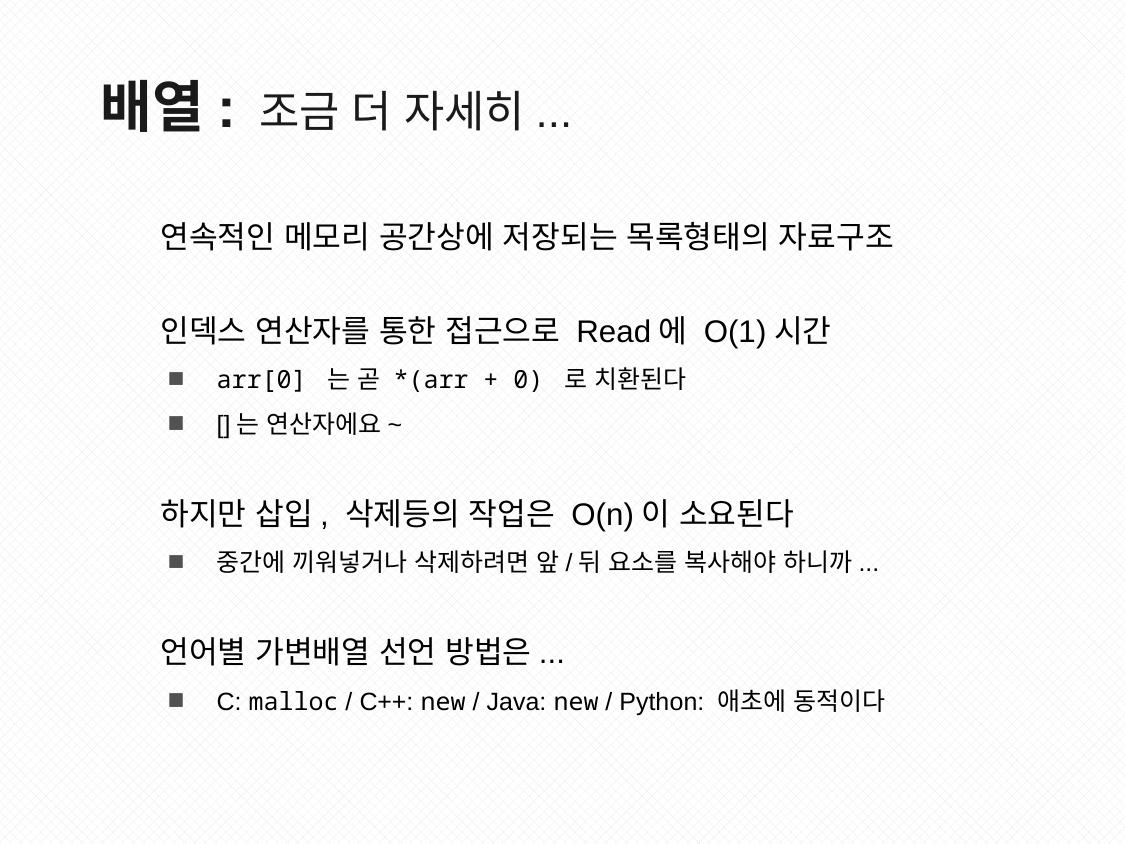

배열: 조금 더 자세히...
연속적인 메모리 공간상에 저장되는 목록형태의 자료구조
인덱스 연산자를 통한 접근으로 Read에 O(1)시간
arr[0] 는 곧 *(arr + 0) 로 치환된다
[]는 연산자에요~
하지만 삽입, 삭제등의 작업은 O(n)이 소요된다
중간에 끼워넣거나 삭제하려면 앞/뒤 요소를 복사해야 하니까...
언어별 가변배열 선언 방법은...
C: malloc / C++: new / Java: new / Python: 애초에 동적이다